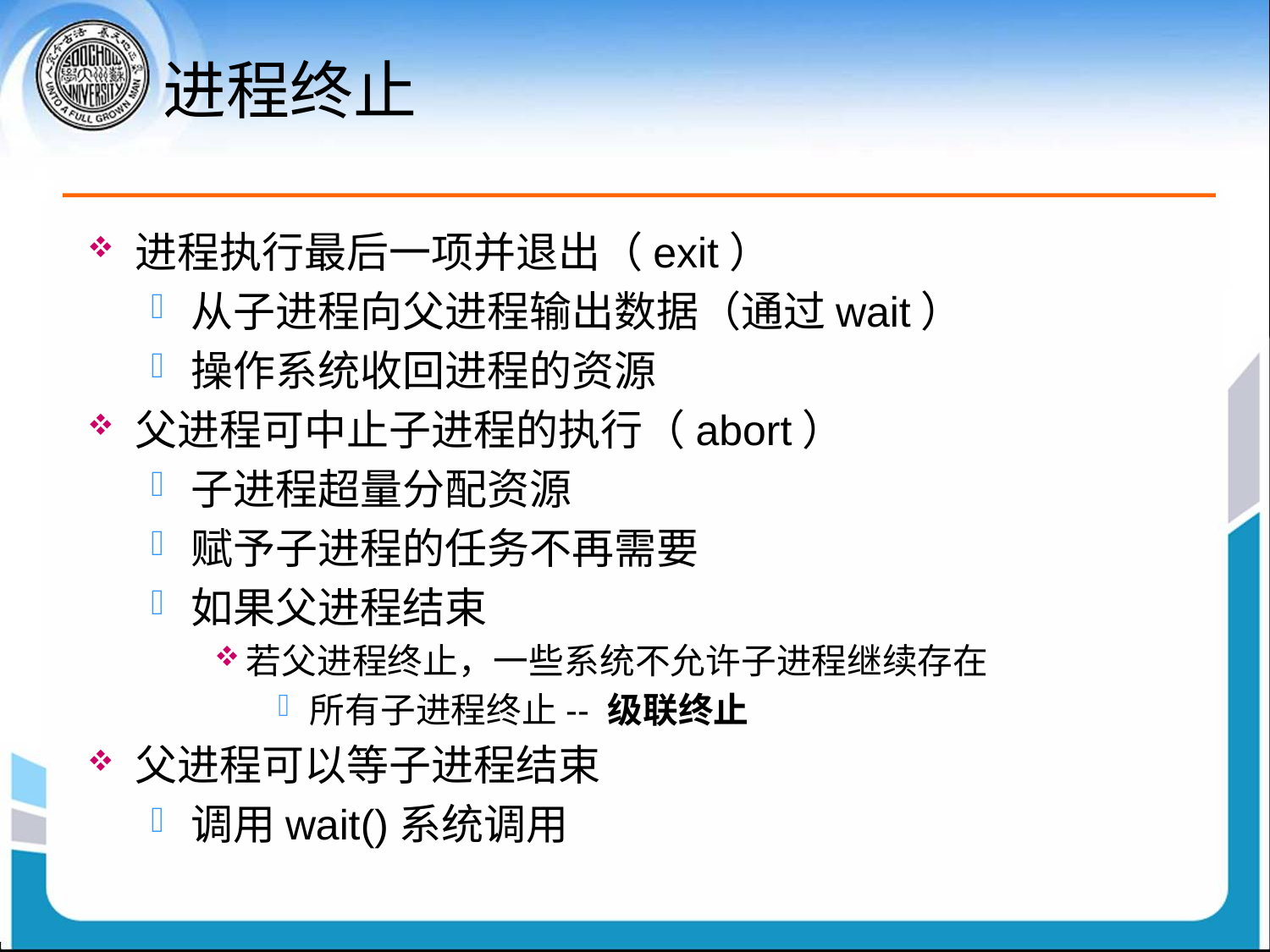

# 进程终止
进程执行最后一项并退出（exit）
从子进程向父进程输出数据（通过wait）
操作系统收回进程的资源
父进程可中止子进程的执行（abort）
子进程超量分配资源
赋予子进程的任务不再需要
如果父进程结束
若父进程终止，一些系统不允许子进程继续存在
所有子进程终止-- 级联终止
父进程可以等子进程结束
调用wait()系统调用